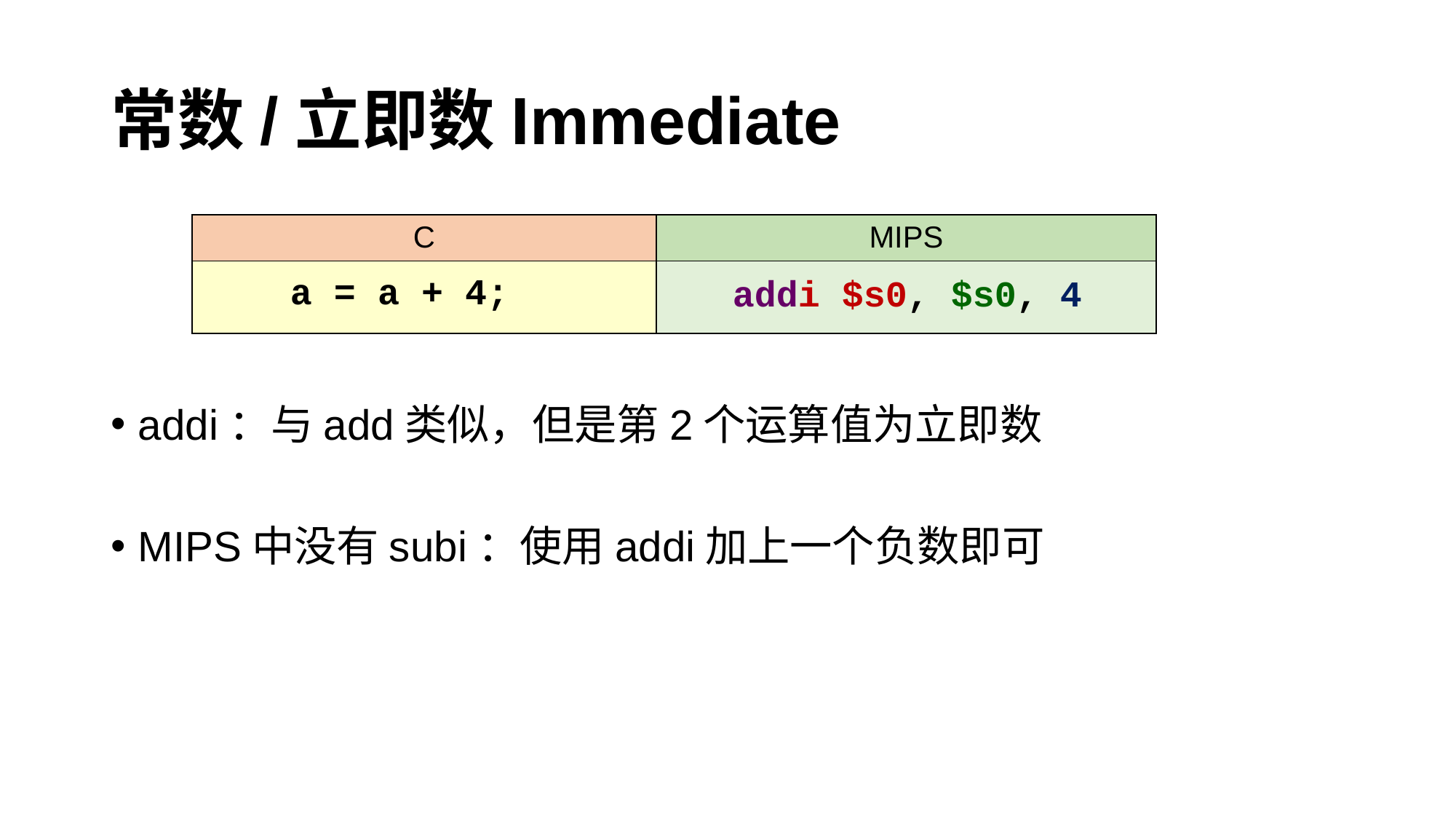

# 常数/立即数Immediate
| C | MIPS |
| --- | --- |
| a = a + 4; | addi $s0, $s0, 4 |
addi：与add类似，但是第2个运算值为立即数

MIPS中没有subi：使用addi加上一个负数即可